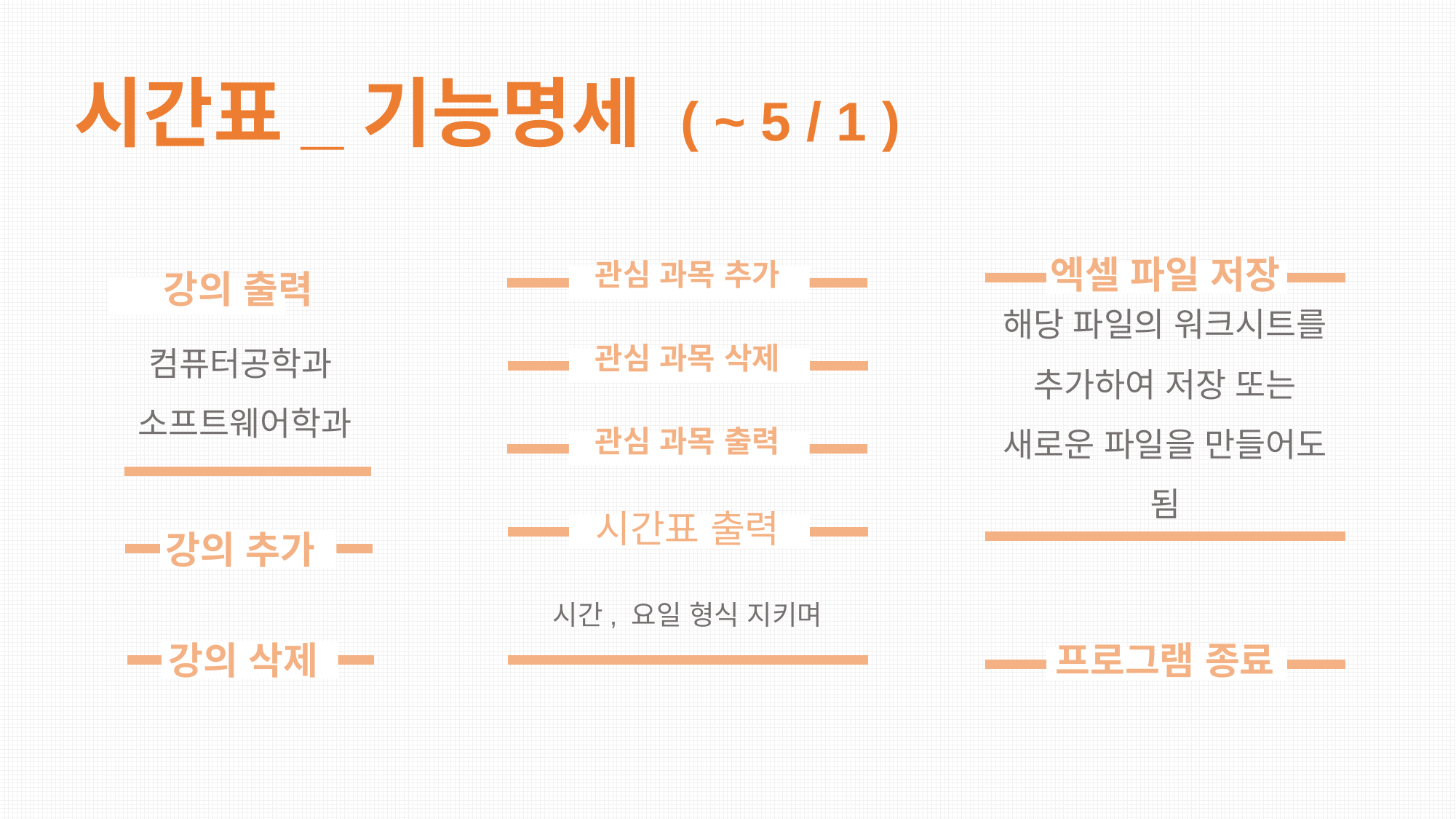

시간표_기능명세 ( ~ 5 / 1 )
엑셀 파일 저장

관심 과목 추가

강의 출력

# 컴퓨터공학과 소프트웨어학과
해당 파일의 워크시트를 추가하여 저장 또는 새로운 파일을 만들어도 됨
관심 과목 삭제

관심 과목 출력

시간표 출력

강의 추가

시간, 요일 형식 지키며
강의 삭제
프로그램 종료